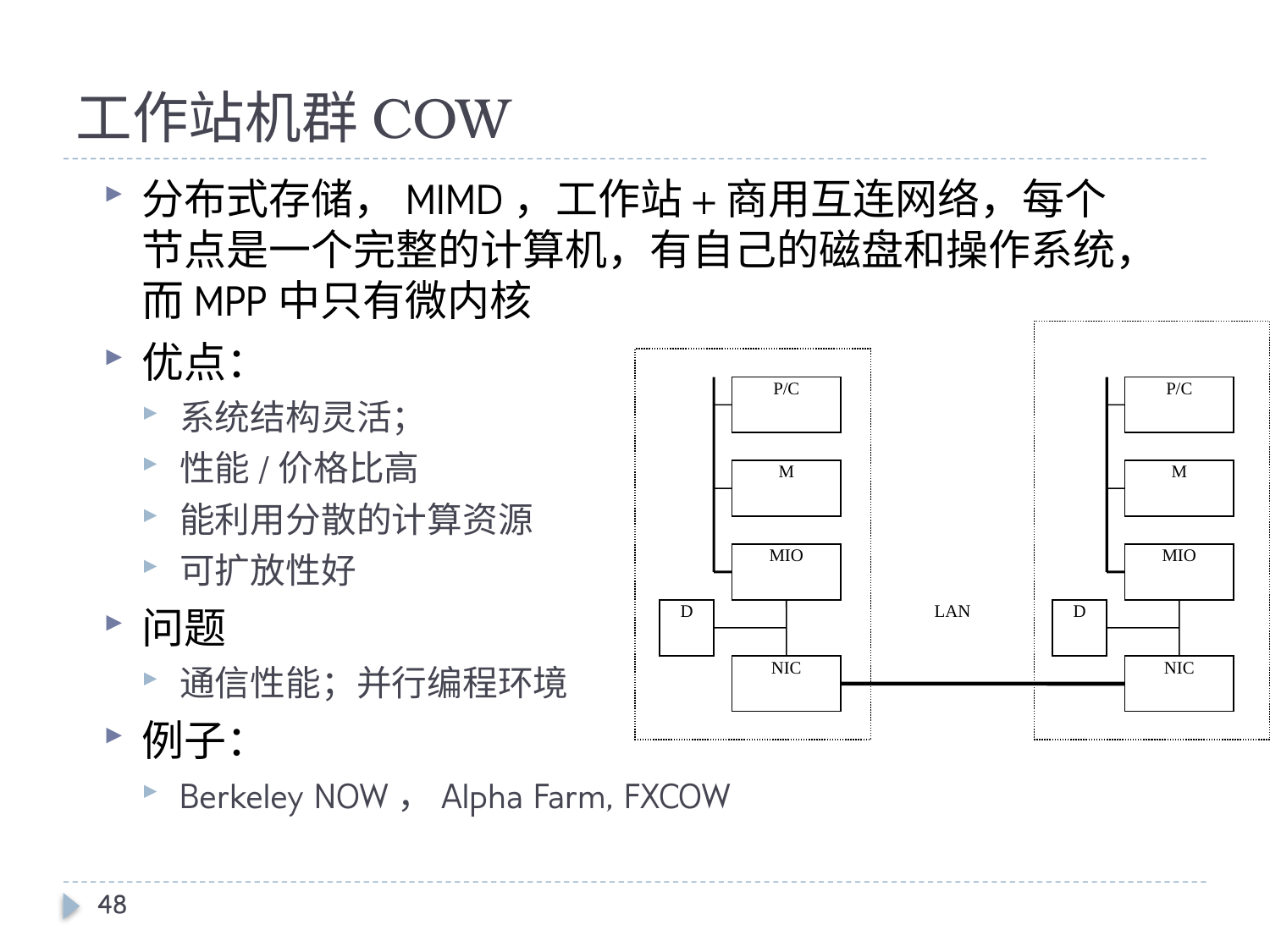

# 工作站机群COW
分布式存储，MIMD，工作站+商用互连网络，每个节点是一个完整的计算机，有自己的磁盘和操作系统，而MPP中只有微内核
优点：
系统结构灵活；
性能/价格比高
能利用分散的计算资源
可扩放性好
问题
通信性能；并行编程环境
例子：
Berkeley NOW，Alpha Farm, FXCOW

P/C

P/C

M
M

MIO
MIO

D

LAN
D

NIC
NIC

48